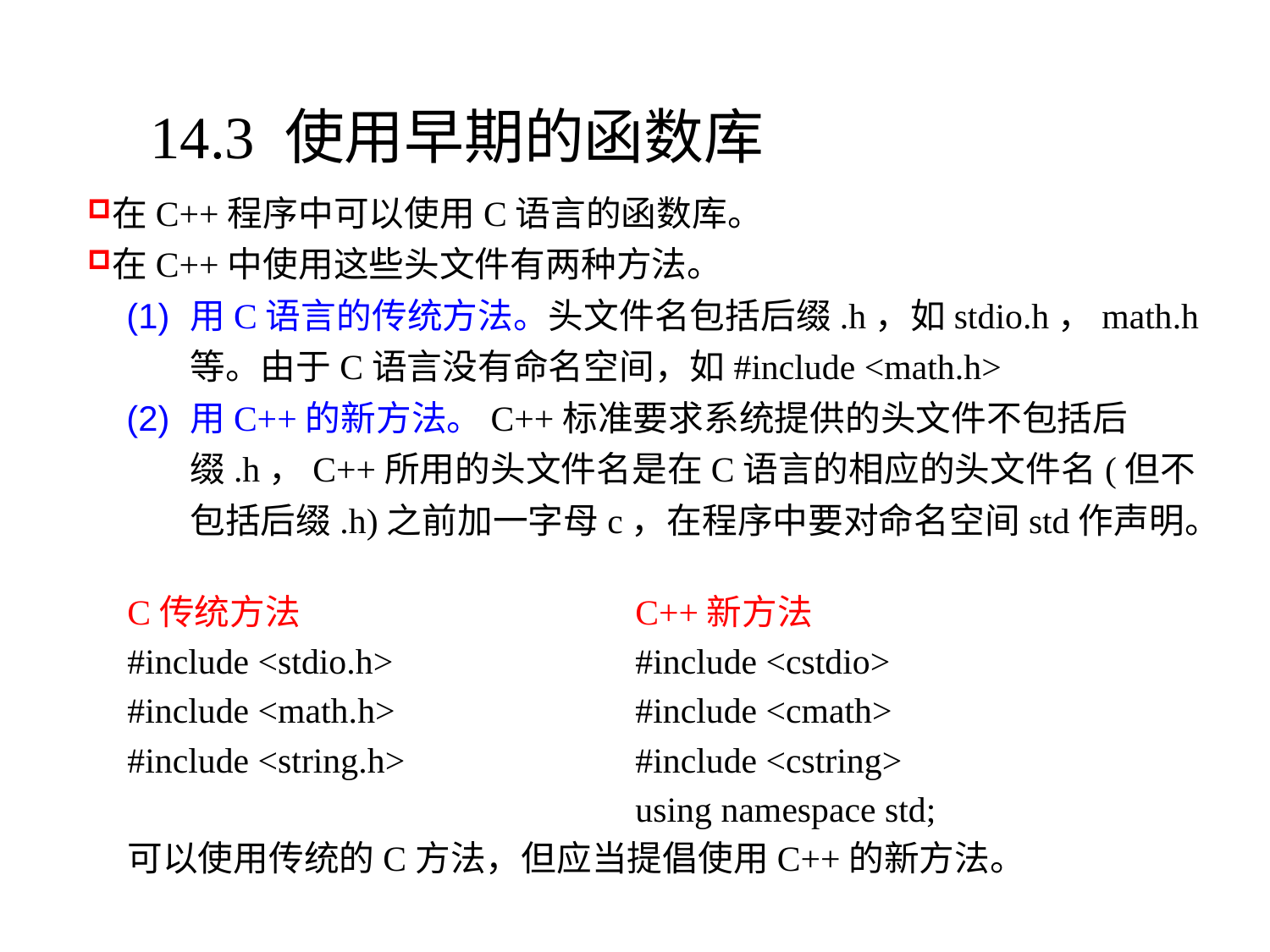

14.3 使用早期的函数库
在C++程序中可以使用C语言的函数库。
在C++中使用这些头文件有两种方法。
用C语言的传统方法。头文件名包括后缀.h，如stdio.h，math.h等。由于C语言没有命名空间，如#include <math.h>
用C++的新方法。C++标准要求系统提供的头文件不包括后缀.h，C++所用的头文件名是在C语言的相应的头文件名(但不包括后缀.h)之前加一字母c，在程序中要对命名空间std作声明。

C传统方法          			C++新方法
#include <stdio.h>                        	#include <cstdio>
#include <math.h>                          	#include <cmath>
#include <string.h>                       	#include <cstring>
				using namespace std;
可以使用传统的C方法，但应当提倡使用C++的新方法。